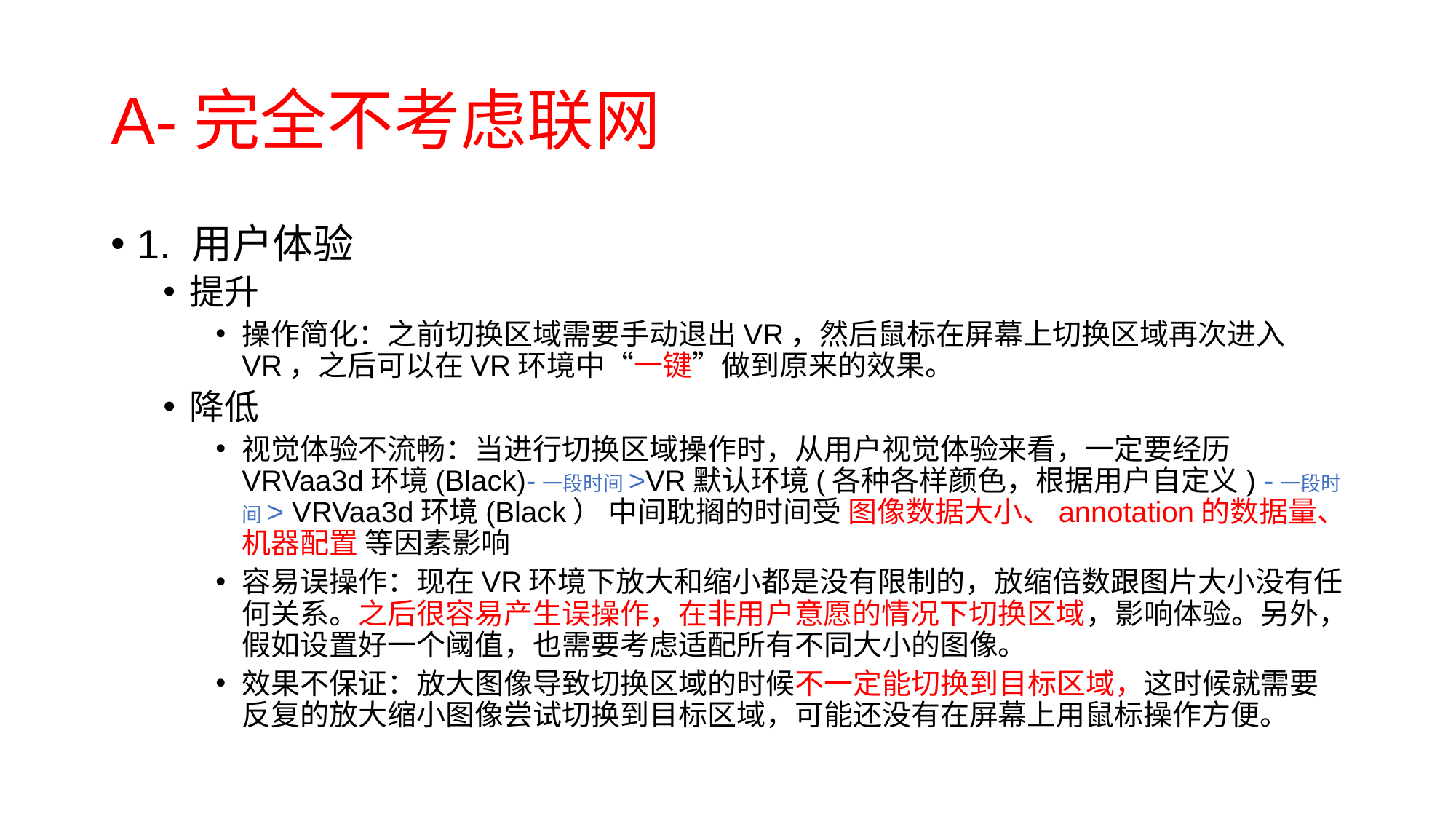

# A-完全不考虑联网
1. 用户体验
提升
操作简化：之前切换区域需要手动退出VR，然后鼠标在屏幕上切换区域再次进入VR，之后可以在VR环境中“一键”做到原来的效果。
降低
视觉体验不流畅：当进行切换区域操作时，从用户视觉体验来看，一定要经历VRVaa3d环境(Black)-一段时间>VR默认环境(各种各样颜色，根据用户自定义) -一段时间> VRVaa3d环境(Black） 中间耽搁的时间受 图像数据大小、annotation的数据量、机器配置 等因素影响
容易误操作：现在VR环境下放大和缩小都是没有限制的，放缩倍数跟图片大小没有任何关系。之后很容易产生误操作，在非用户意愿的情况下切换区域，影响体验。另外，假如设置好一个阈值，也需要考虑适配所有不同大小的图像。
效果不保证：放大图像导致切换区域的时候不一定能切换到目标区域，这时候就需要反复的放大缩小图像尝试切换到目标区域，可能还没有在屏幕上用鼠标操作方便。